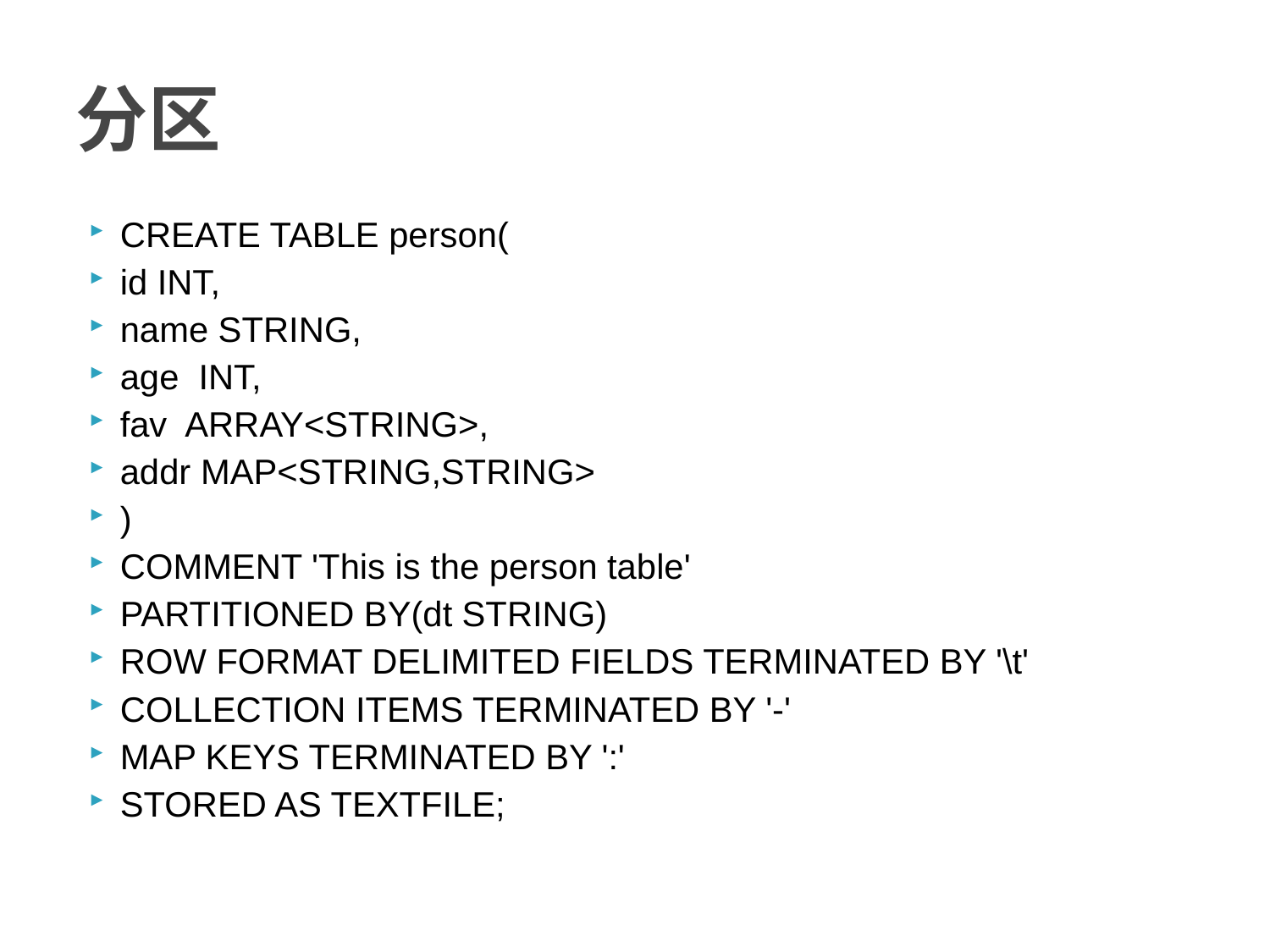

# 分区
CREATE TABLE person(
id INT,
name STRING,
age  INT,
fav  ARRAY<STRING>,
addr MAP<STRING,STRING>
)
COMMENT 'This is the person table'
PARTITIONED BY(dt STRING)
ROW FORMAT DELIMITED FIELDS TERMINATED BY '\t'
COLLECTION ITEMS TERMINATED BY '-'
MAP KEYS TERMINATED BY ':'
STORED AS TEXTFILE;